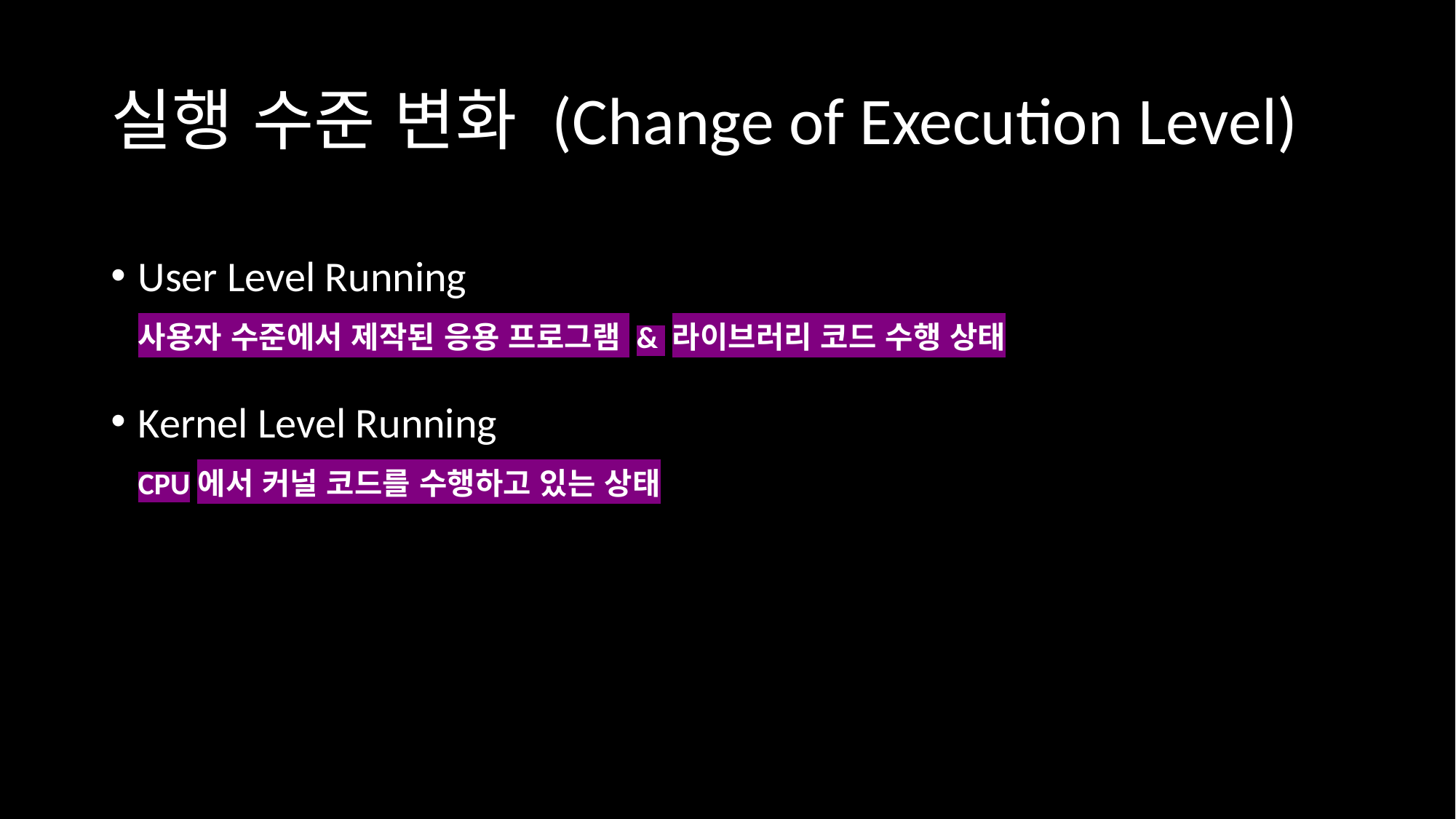

# 실행 수준 변화 (Change of Execution Level)
User Level Running
사용자 수준에서 제작된 응용 프로그램 & 라이브러리 코드 수행 상태
Kernel Level Running
CPU에서 커널 코드를 수행하고 있는 상태